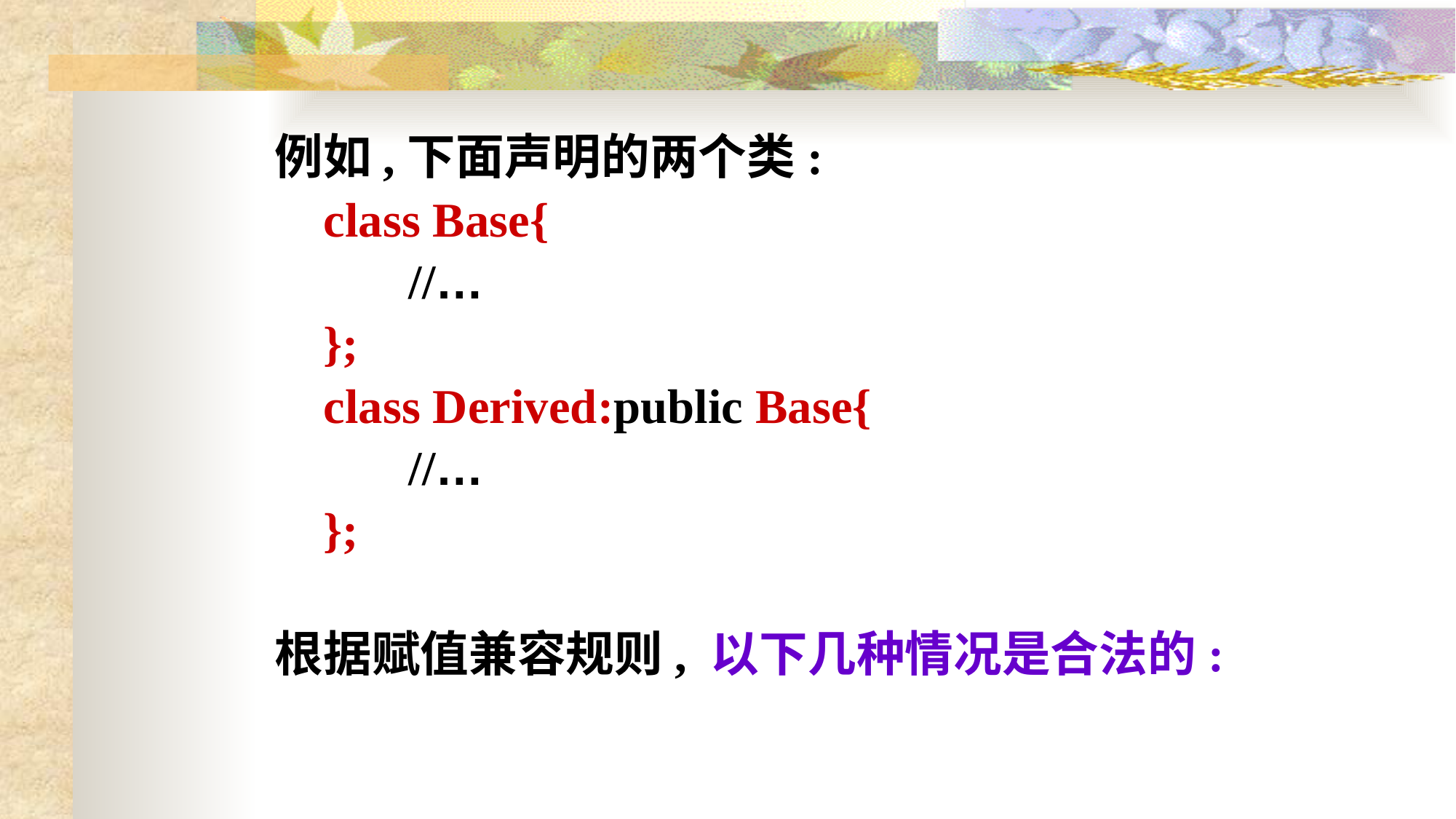

例如,下面声明的两个类:
    class Base{
           //…
    };
    class Derived:public Base{
           //…
    };

根据赋值兼容规则, 以下几种情况是合法的: